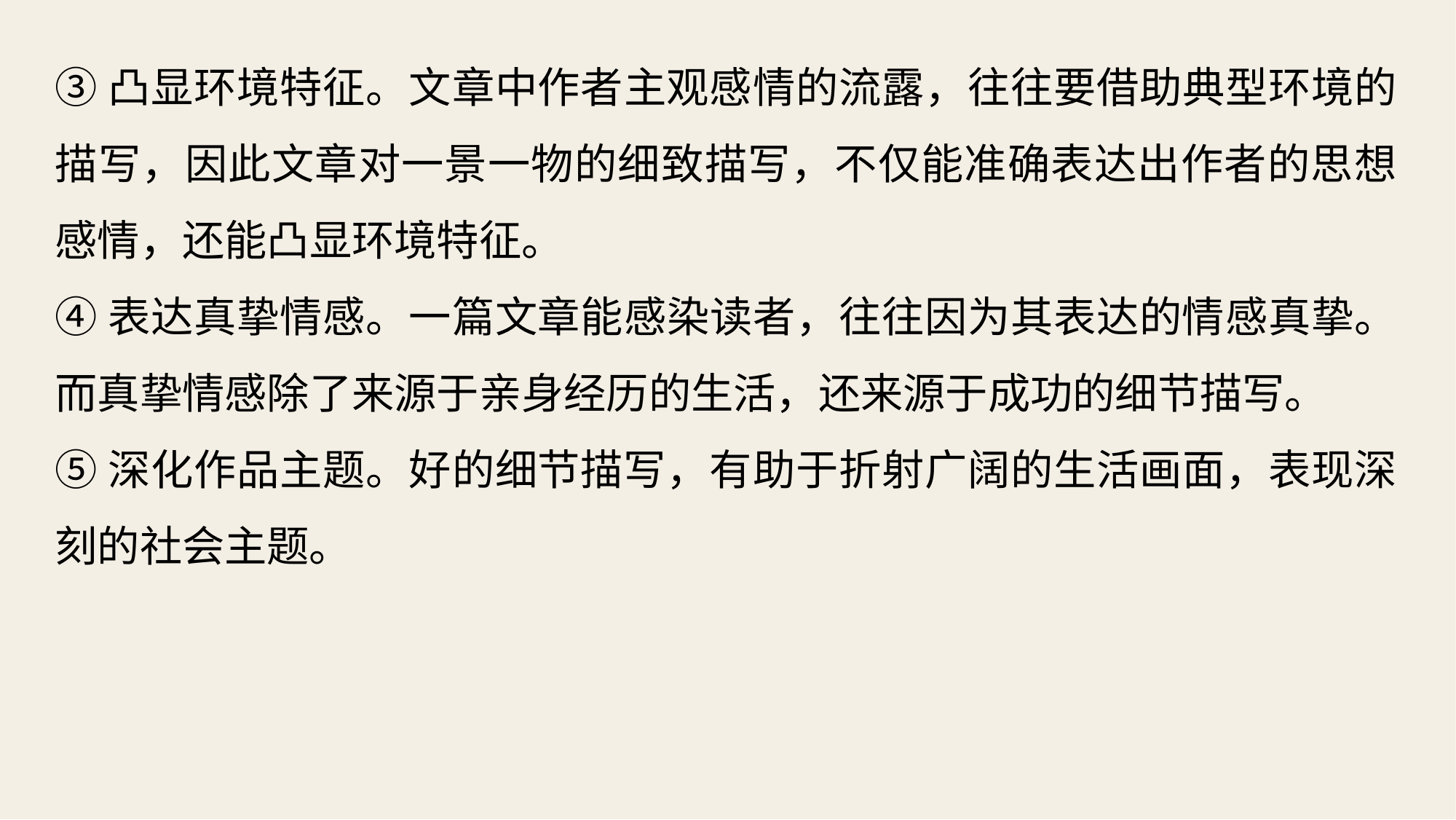

③凸显环境特征。文章中作者主观感情的流露，往往要借助典型环境的描写，因此文章对一景一物的细致描写，不仅能准确表达出作者的思想感情，还能凸显环境特征。
④表达真挚情感。一篇文章能感染读者，往往因为其表达的情感真挚。而真挚情感除了来源于亲身经历的生活，还来源于成功的细节描写。
⑤深化作品主题。好的细节描写，有助于折射广阔的生活画面，表现深刻的社会主题。